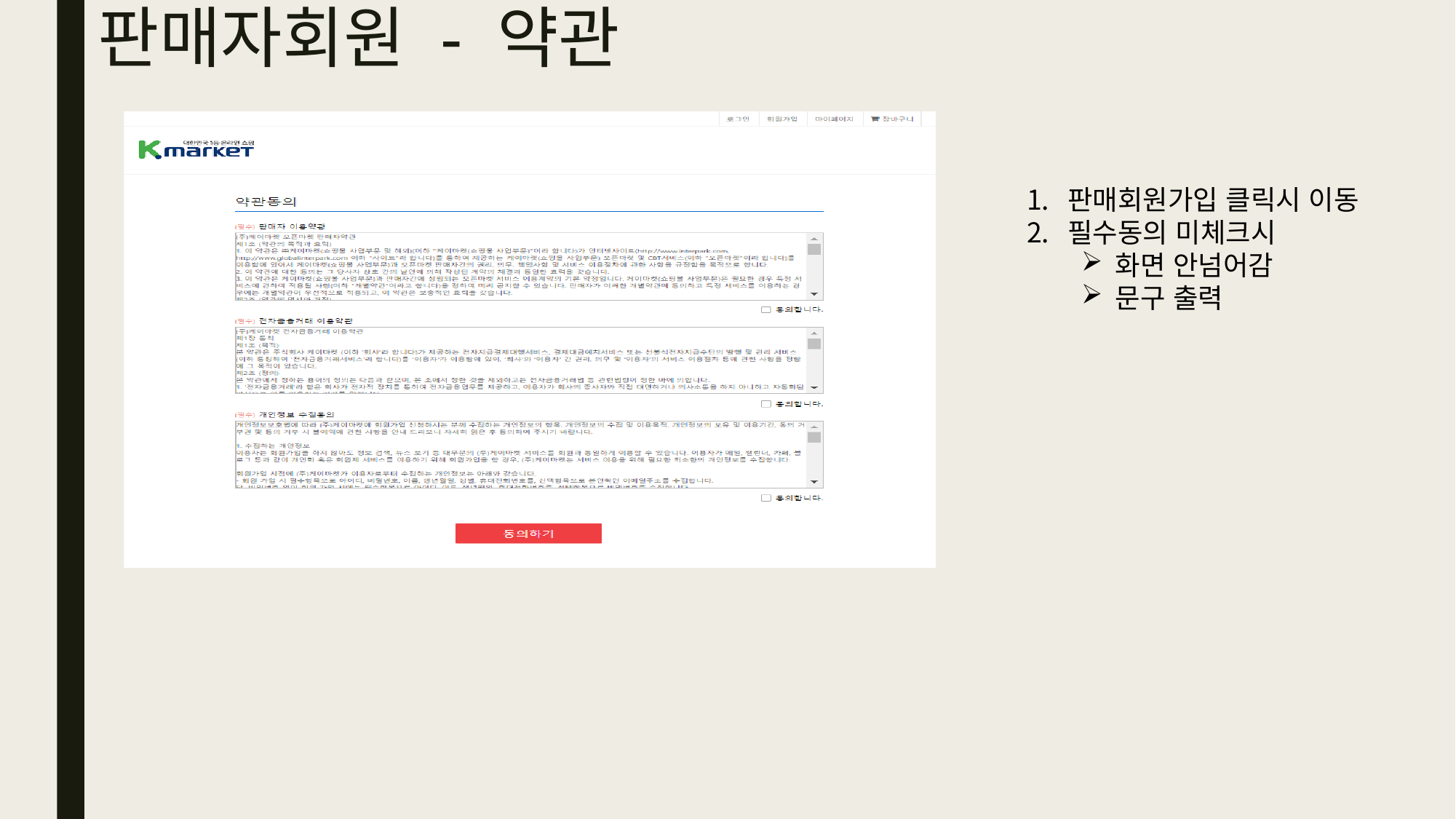

# 판매자회원 - 약관

판매회원가입 클릭시 이동
필수동의 미체크시
화면 안넘어감
문구 출력